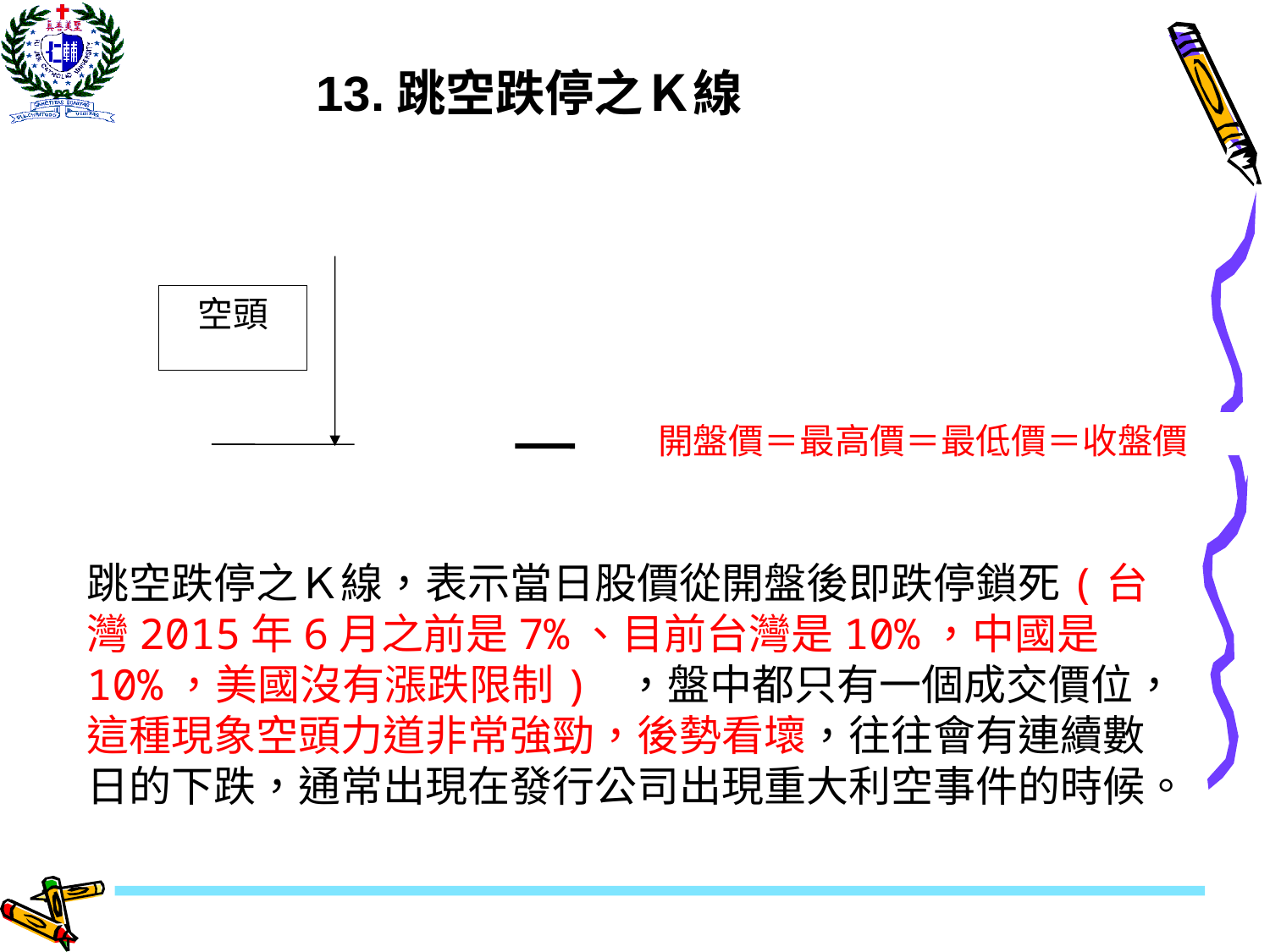

# 13.跳空跌停之Ｋ線

空頭
開盤價＝最高價＝最低價＝收盤價

跳空跌停之Ｋ線，表示當日股價從開盤後即跌停鎖死(台灣2015年6月之前是7%、目前台灣是10%，中國是10%，美國沒有漲跌限制) ，盤中都只有一個成交價位，這種現象空頭力道非常強勁，後勢看壞，往往會有連續數日的下跌，通常出現在發行公司出現重大利空事件的時候。